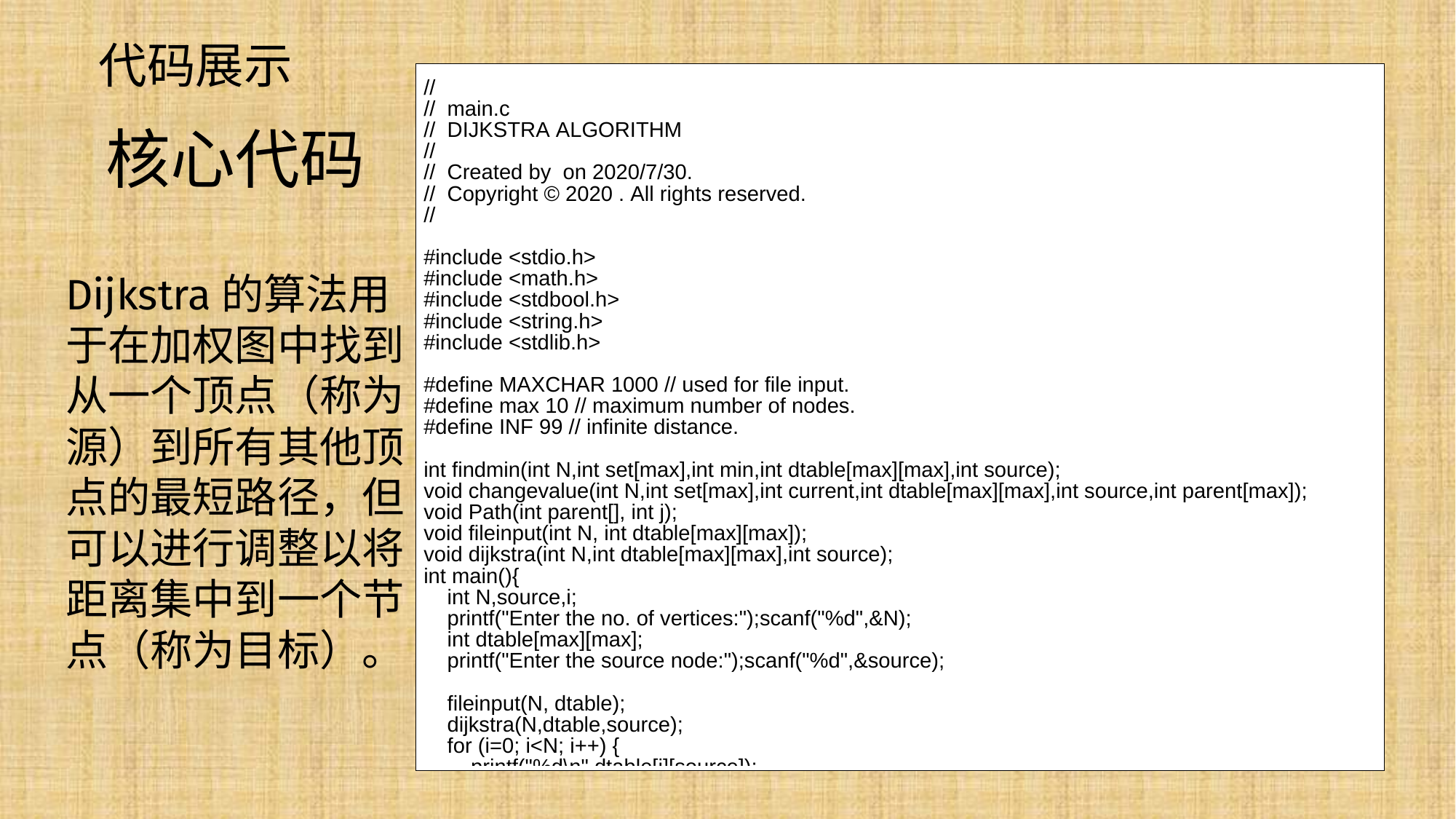

代码展示
核心代码
Dijkstra的算法用于在加权图中找到从一个顶点（称为源）到所有其他顶点的最短路径，但可以进行调整以将距离集中到一个节点（称为目标）。